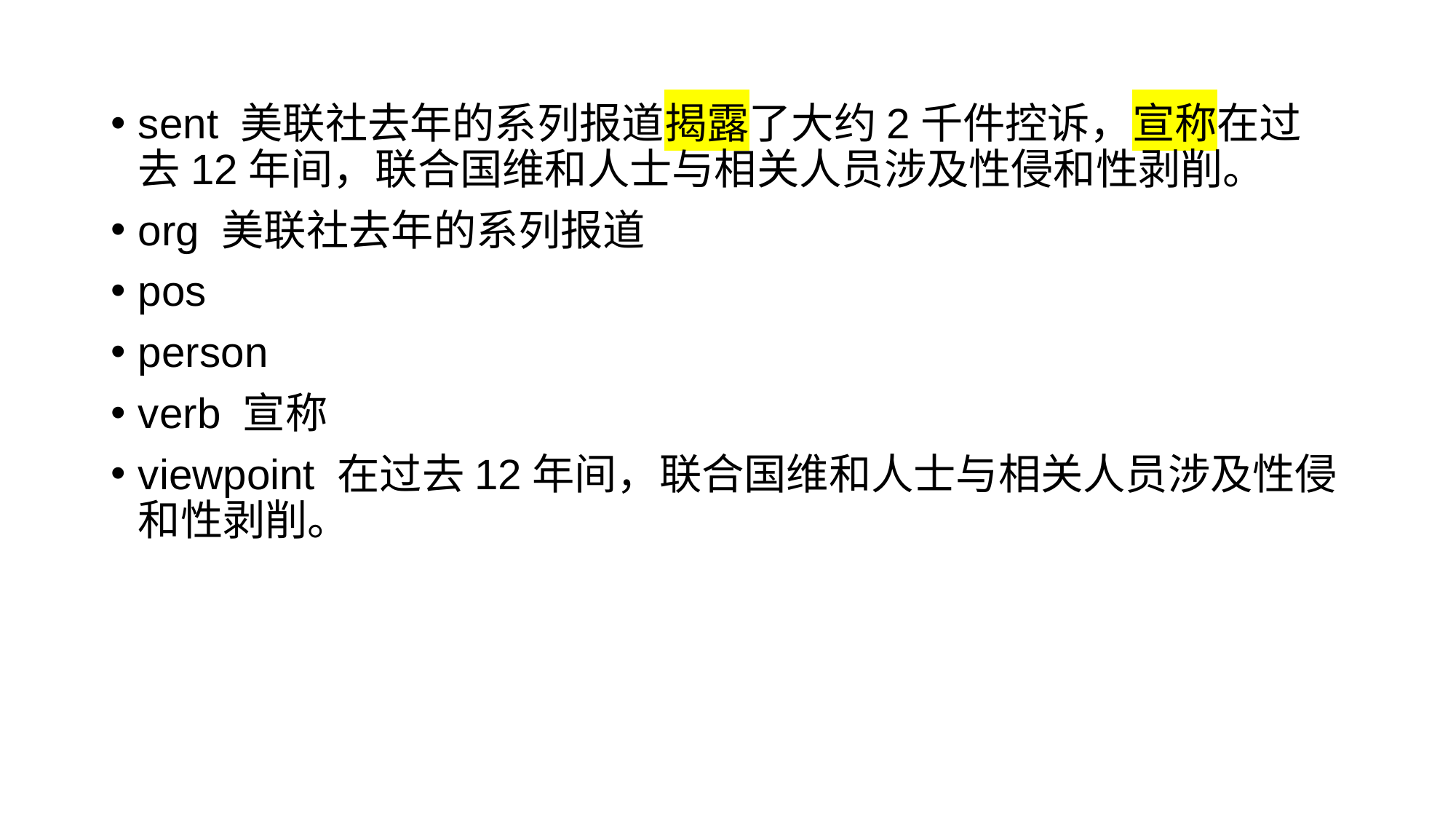

sent 美联社去年的系列报道揭露了大约2千件控诉，宣称在过去12年间，联合国维和人士与相关人员涉及性侵和性剥削。
org 美联社去年的系列报道
pos
person
verb 宣称
viewpoint 在过去12年间，联合国维和人士与相关人员涉及性侵和性剥削。